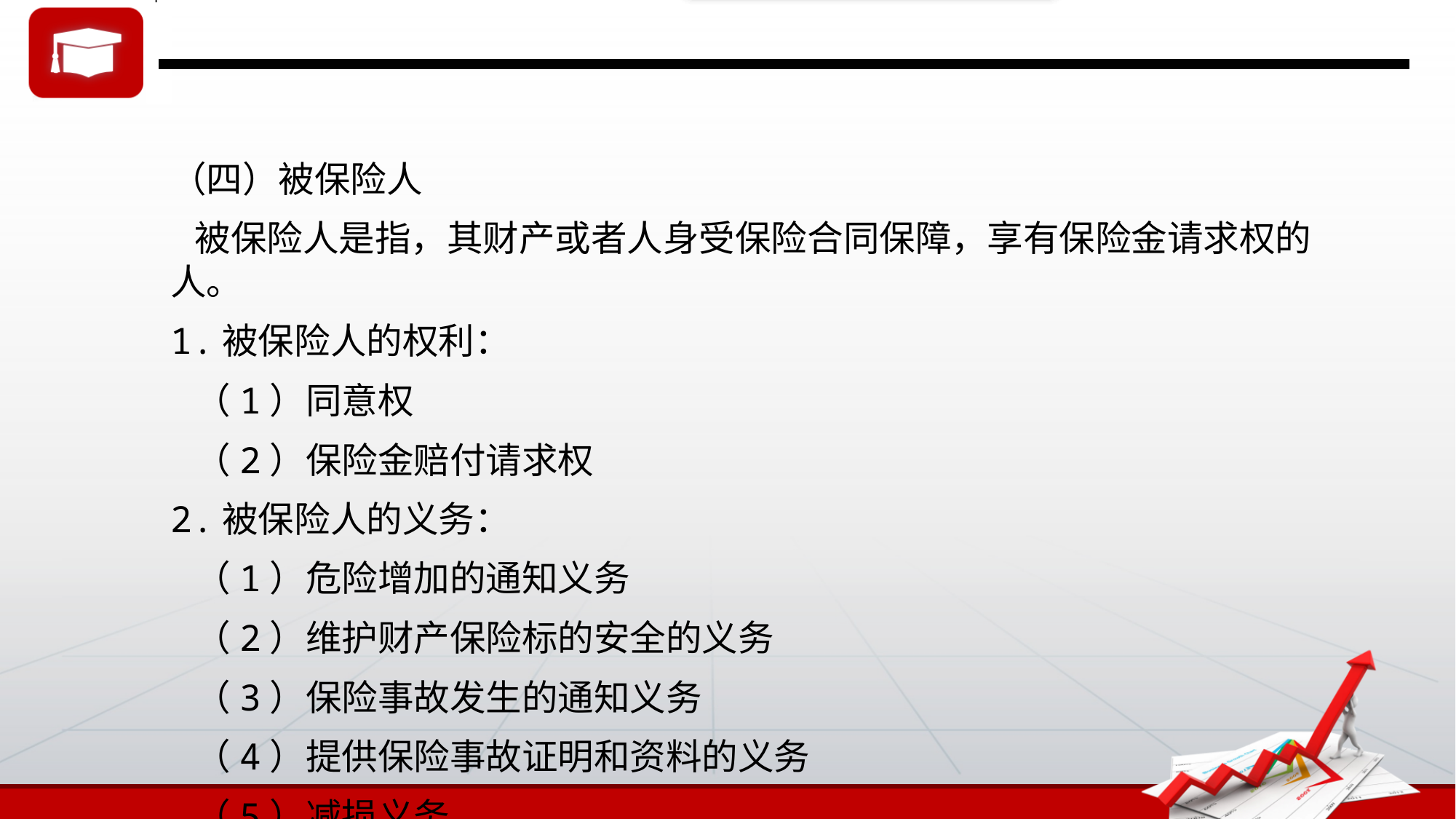

（四）被保险人
  被保险人是指，其财产或者人身受保险合同保障，享有保险金请求权的人。
1.被保险人的权利：
  （1）同意权
  （2）保险金赔付请求权
2.被保险人的义务：
  （1）危险增加的通知义务
  （2）维护财产保险标的安全的义务
  （3）保险事故发生的通知义务
  （4）提供保险事故证明和资料的义务
  （5）减损义务